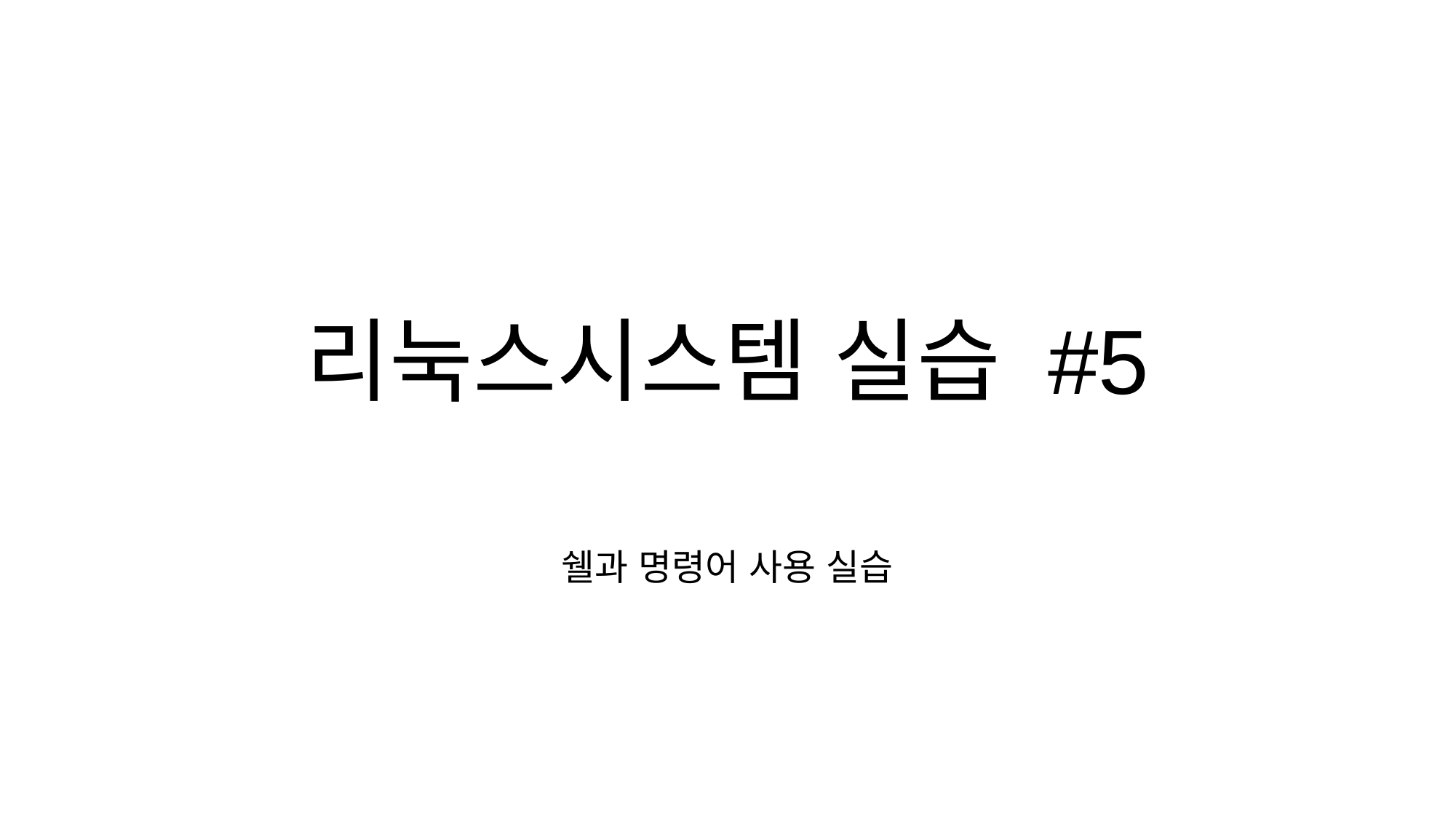

# 리눅스시스템 실습 #5

쉘과 명령어 사용 실습